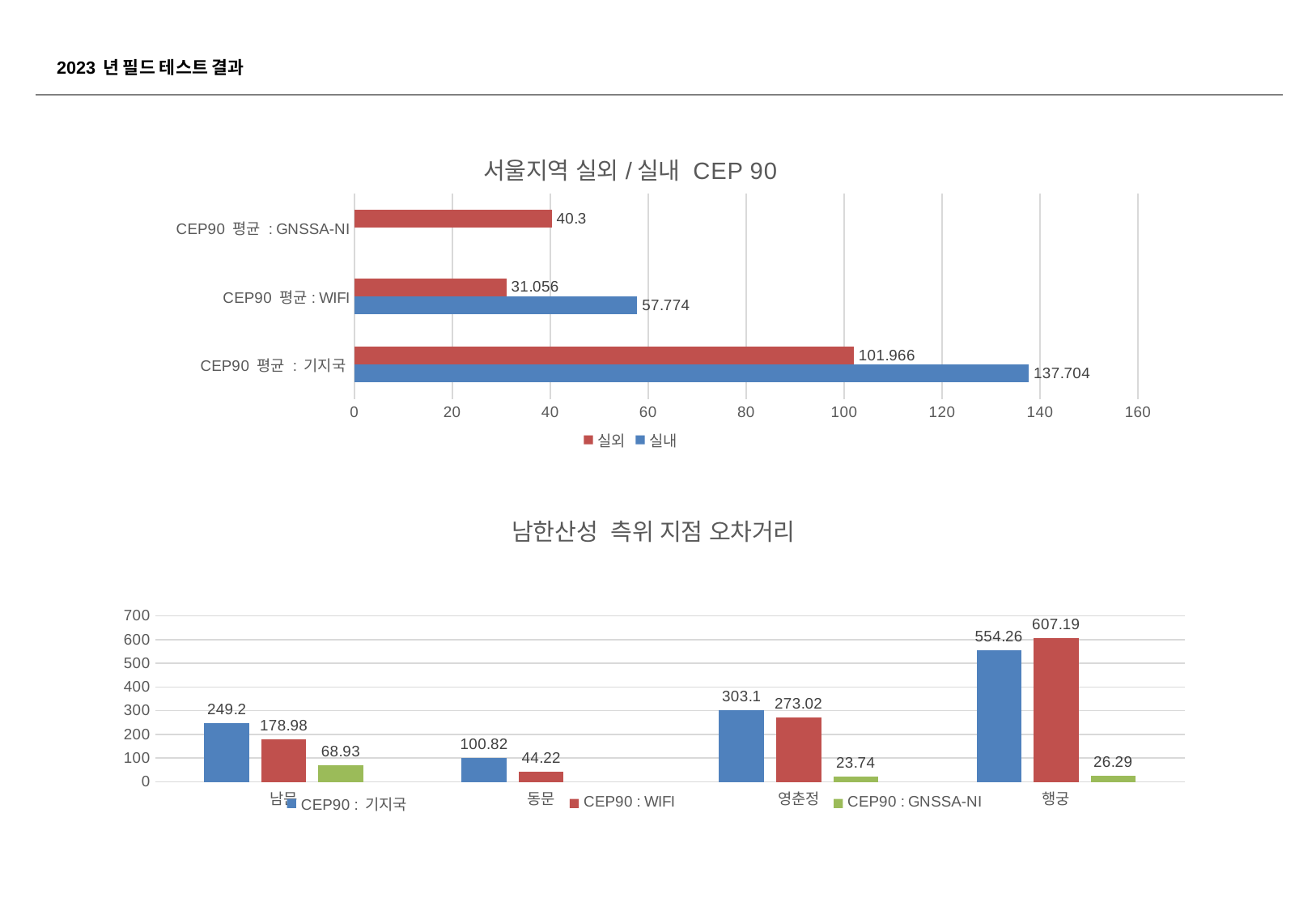

2023년 필드 테스트 결과

### Chart: 서울지역 실외/실내 CEP 90

| Category | 실내 | 실외 |
|---|---|---|
| CEP90 평균 : 기지국  | 137.704 | 101.96600000000001 |
| CEP90 평균: WIFI | 57.774 | 31.056 |
| CEP90 평균 : GNSSA-NI | None | 40.3 |

### Chart: 남한산성  측위 지점 오차거리

| Category | CEP90 : 기지국  | CEP90 : WIFI | CEP90 : GNSSA-NI |
|---|---|---|---|
| 남문 | 249.2 | 178.98 | 68.93 |
| 동문 | 100.82 | 44.22 | None |
| 영춘정 | 303.1 | 273.02 | 23.74 |
| 행궁 | 554.26 | 607.19 | 26.29 |